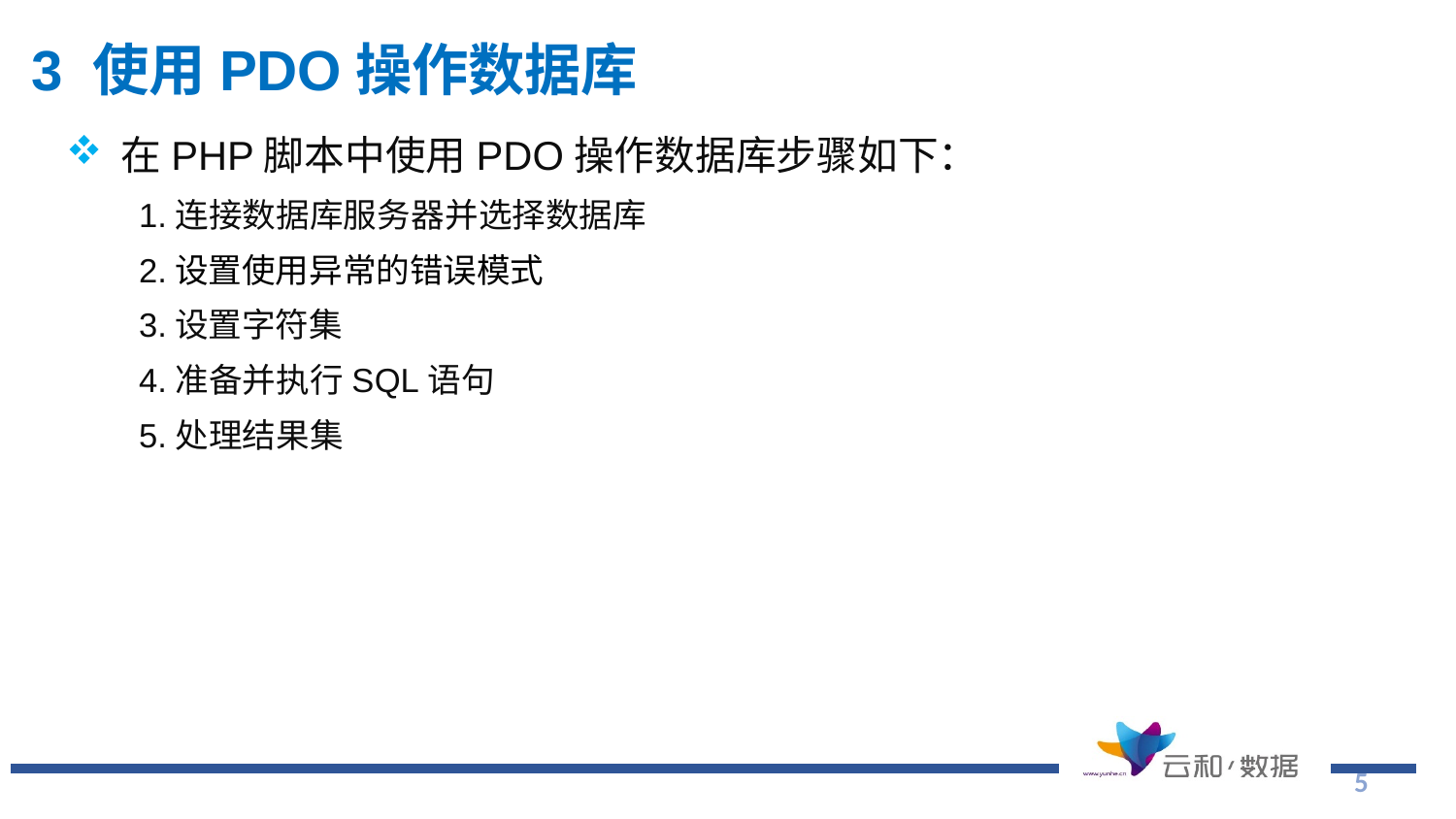

# 3 使用PDO操作数据库
在PHP脚本中使用PDO操作数据库步骤如下：
1.连接数据库服务器并选择数据库
2.设置使用异常的错误模式
3.设置字符集
4.准备并执行SQL语句
5.处理结果集

5